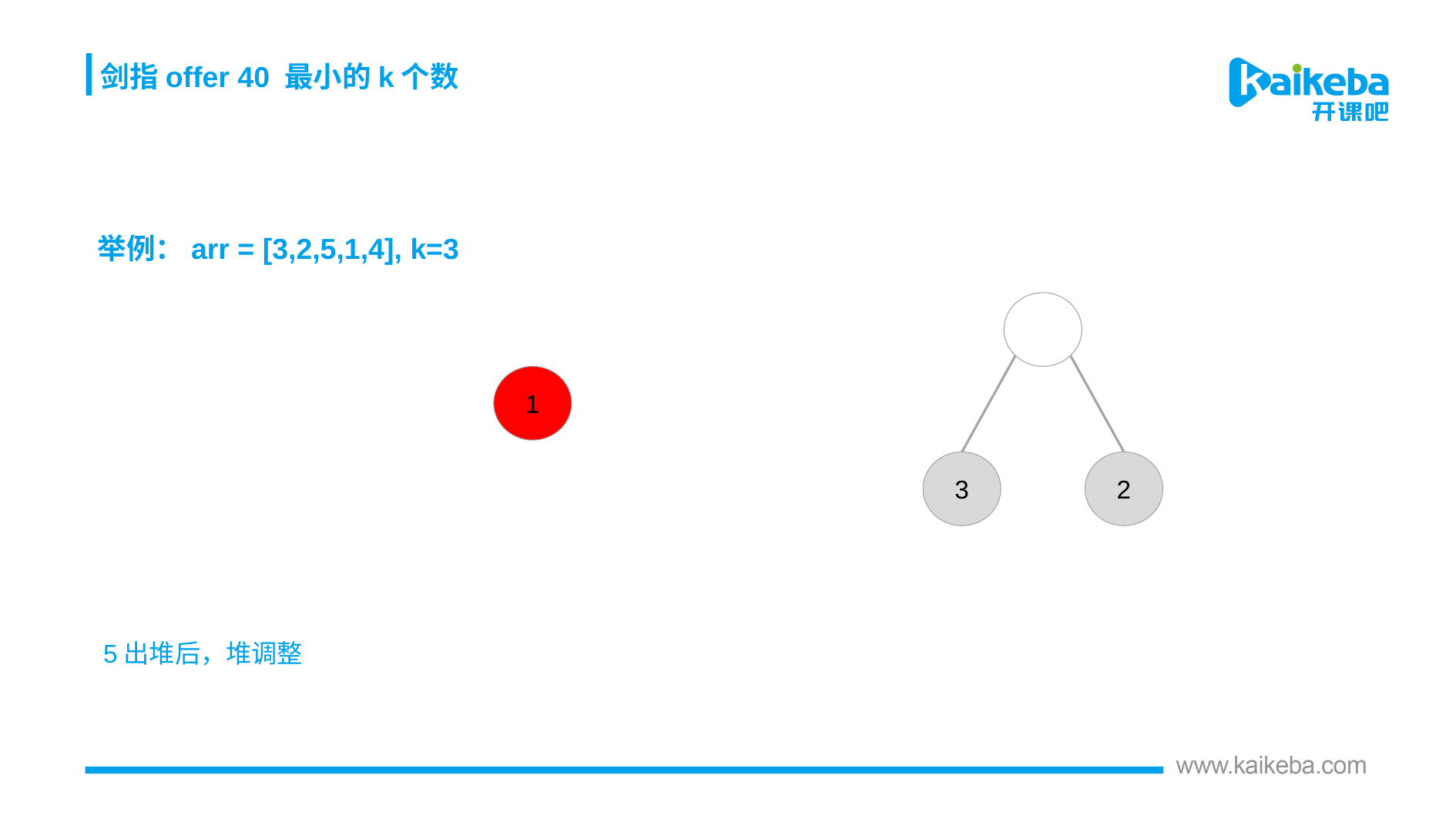

剑指offer 40 最小的k个数
举例：arr = [3,2,5,1,4], k=3

1
3
2
5出堆后，堆调整